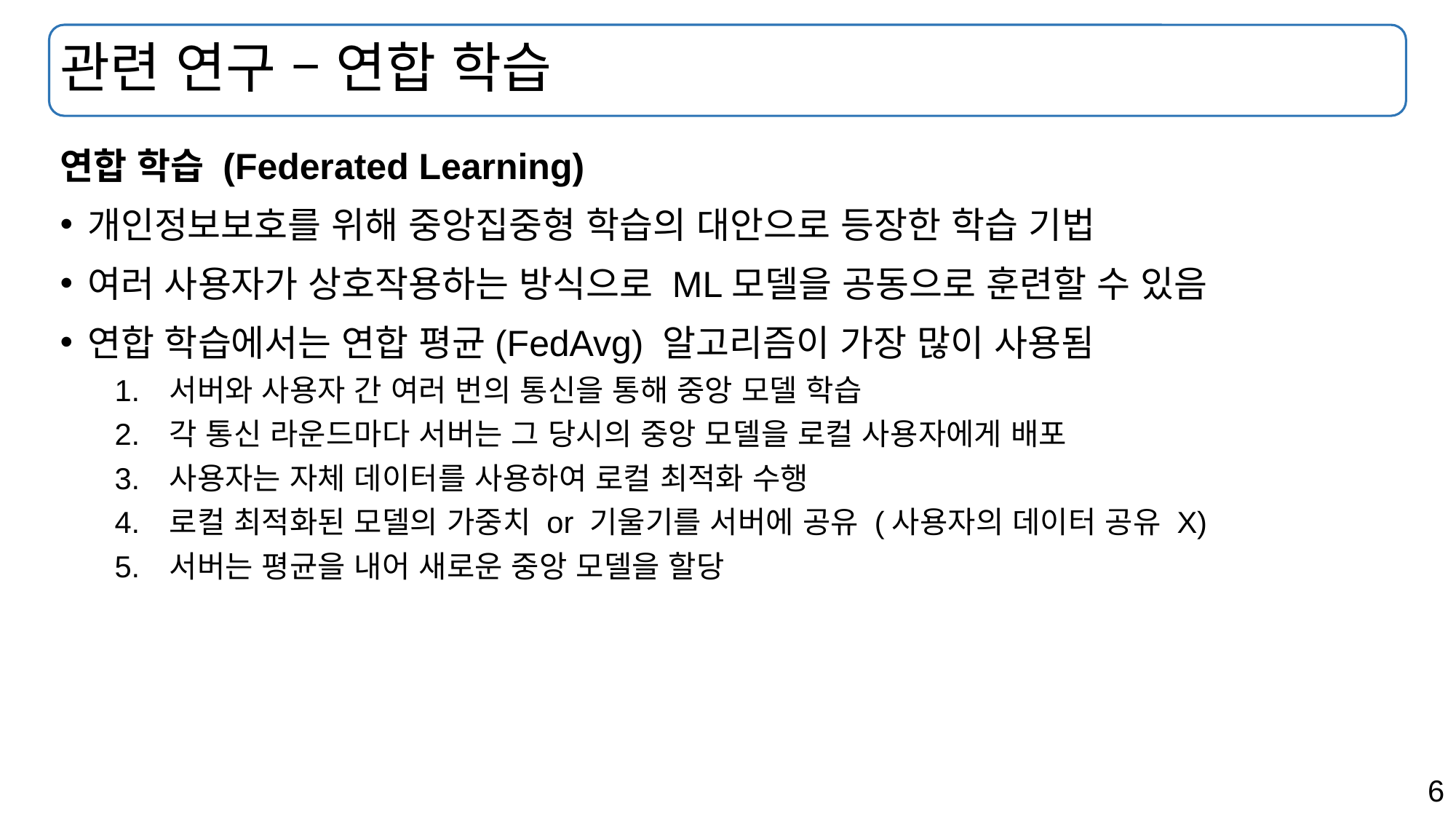

# 관련 연구 – 연합 학습
연합 학습 (Federated Learning)
개인정보보호를 위해 중앙집중형 학습의 대안으로 등장한 학습 기법
여러 사용자가 상호작용하는 방식으로 ML모델을 공동으로 훈련할 수 있음
연합 학습에서는 연합 평균(FedAvg) 알고리즘이 가장 많이 사용됨
서버와 사용자 간 여러 번의 통신을 통해 중앙 모델 학습
각 통신 라운드마다 서버는 그 당시의 중앙 모델을 로컬 사용자에게 배포
사용자는 자체 데이터를 사용하여 로컬 최적화 수행
로컬 최적화된 모델의 가중치 or 기울기를 서버에 공유 (사용자의 데이터 공유 X)
서버는 평균을 내어 새로운 중앙 모델을 할당